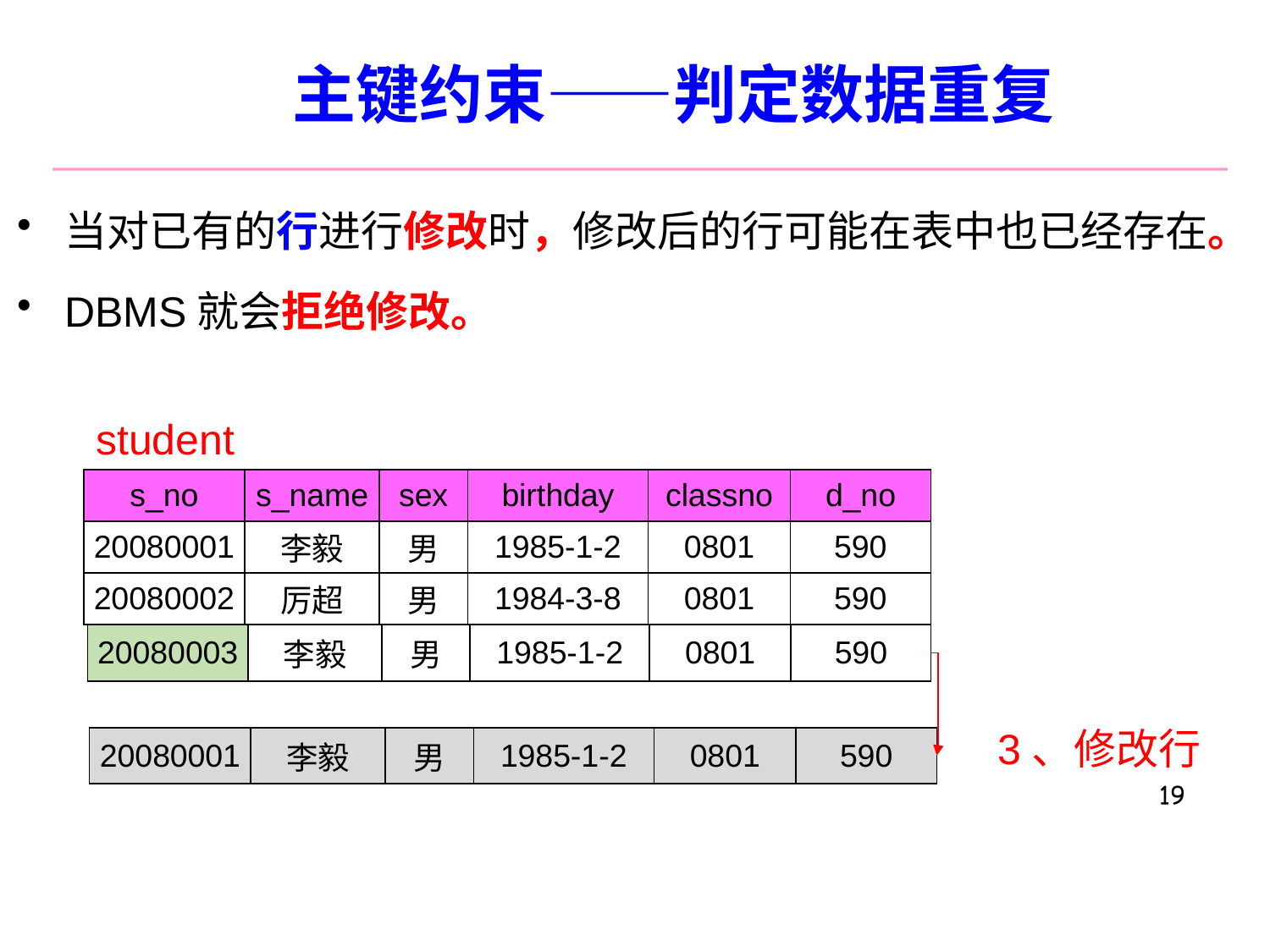

# 主键约束——判定数据重复
当对已有的行进行修改时，修改后的行可能在表中也已经存在。
DBMS就会拒绝修改。
student
| s\_no | s\_name | sex | birthday | classno | d\_no |
| --- | --- | --- | --- | --- | --- |
| 20080001 | 李毅 | 男 | 1985-1-2 | 0801 | 590 |
| 20080002 | 厉超 | 男 | 1984-3-8 | 0801 | 590 |
| 20080003 | 李毅 | 男 | 1985-1-2 | 0801 | 590 |
| --- | --- | --- | --- | --- | --- |
3、修改行
| 20080001 | 李毅 | 男 | 1985-1-2 | 0801 | 590 |
| --- | --- | --- | --- | --- | --- |
19